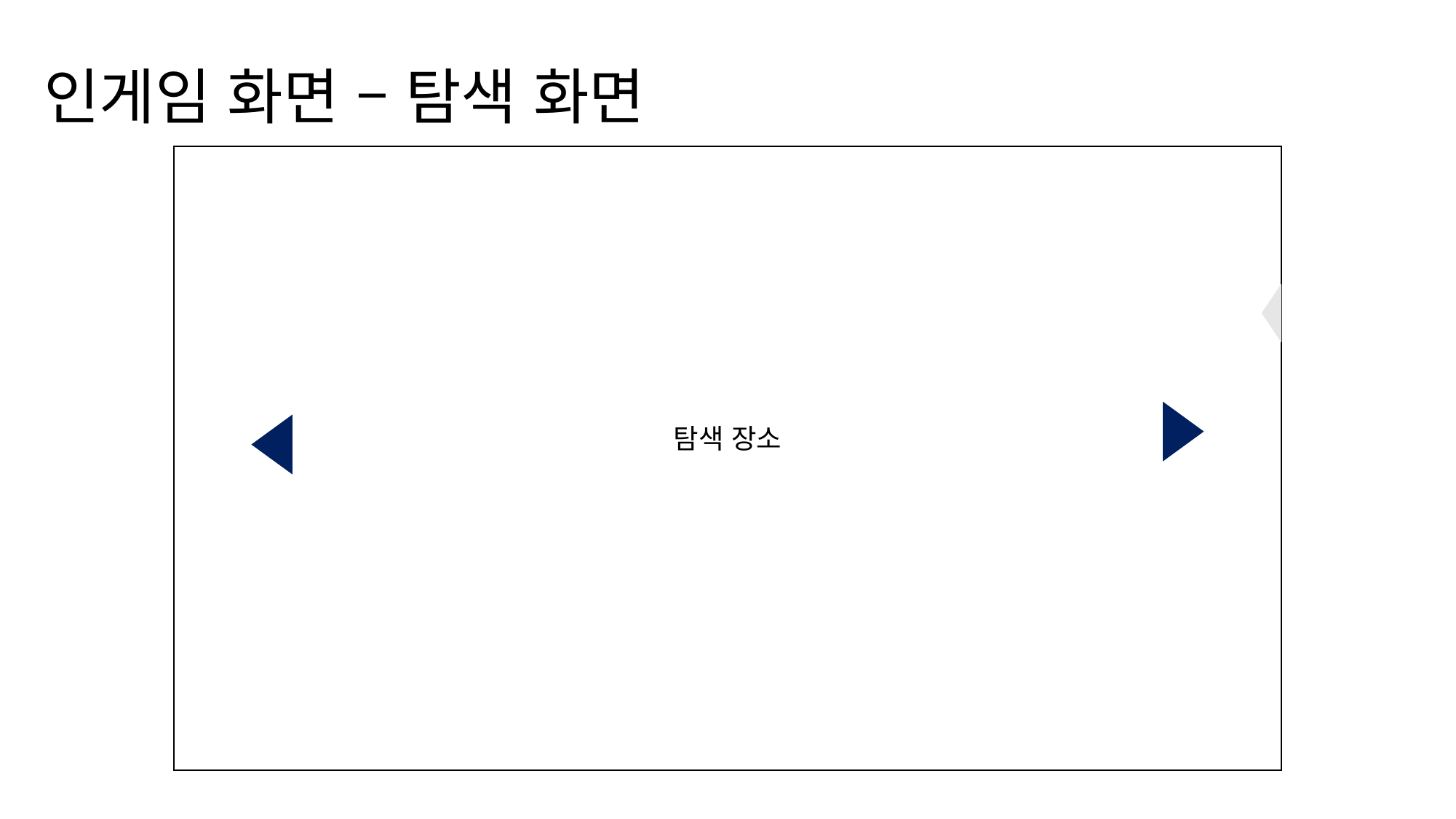

# 인게임 화면 – 탐색 화면

탐색 장소